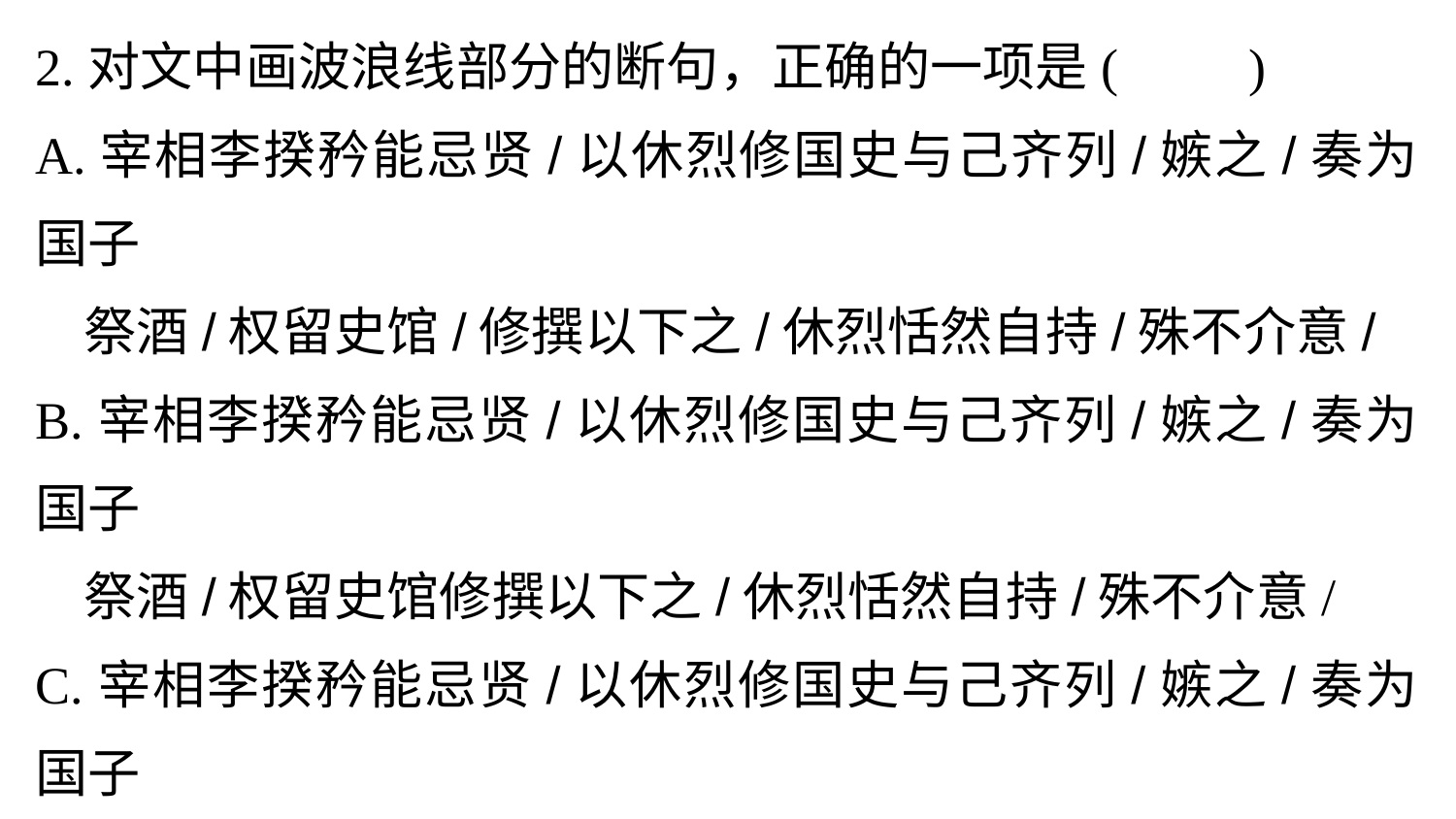

2.对文中画波浪线部分的断句，正确的一项是(　　)
A.宰相李揆矜能忌贤/以休烈修国史与己齐列/嫉之/奏为国子
   祭酒/权留史馆/修撰以下之/休烈恬然自持/殊不介意/
B.宰相李揆矜能忌贤/以休烈修国史与己齐列/嫉之/奏为国子
   祭酒/权留史馆修撰以下之/休烈恬然自持/殊不介意/
C.宰相李揆矜能忌贤/以休烈修国史与己齐列/嫉之/奏为国子
   祭酒/权留史馆/修撰以下之/休烈恬然/自持殊不介意/
D.宰相李揆矜能忌贤/以休烈修国史与己齐列/嫉之/奏为国子
   祭酒/权留史馆修撰以下之/休烈恬然/自持殊不介意/